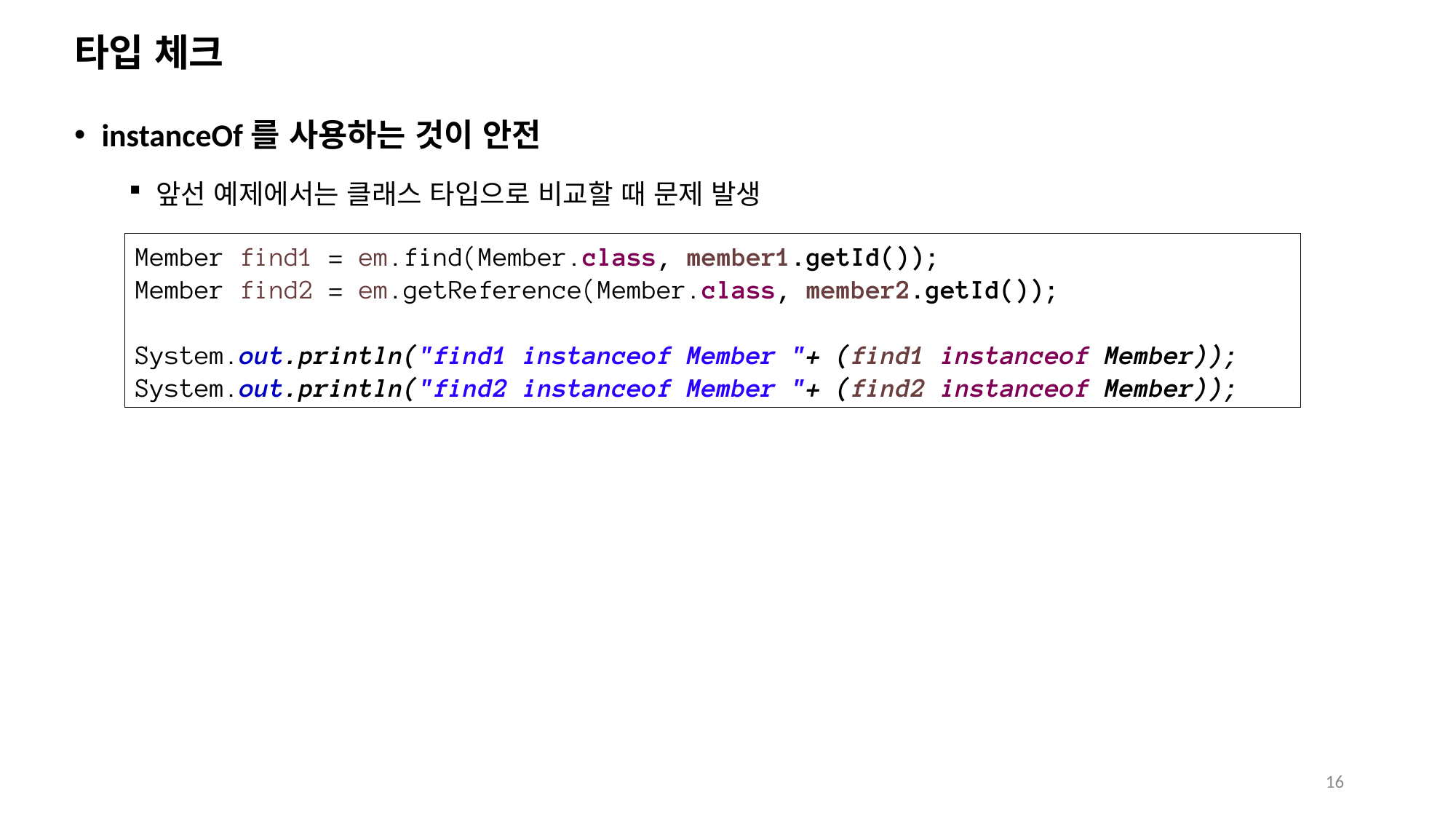

# 타입 체크
instanceOf를 사용하는 것이 안전
앞선 예제에서는 클래스 타입으로 비교할 때 문제 발생

Member find1 = em.find(Member.class, member1.getId());
Member find2 = em.getReference(Member.class, member2.getId());

System.out.println("find1 instanceof Member "+ (find1 instanceof Member));
System.out.println("find2 instanceof Member "+ (find2 instanceof Member));
16